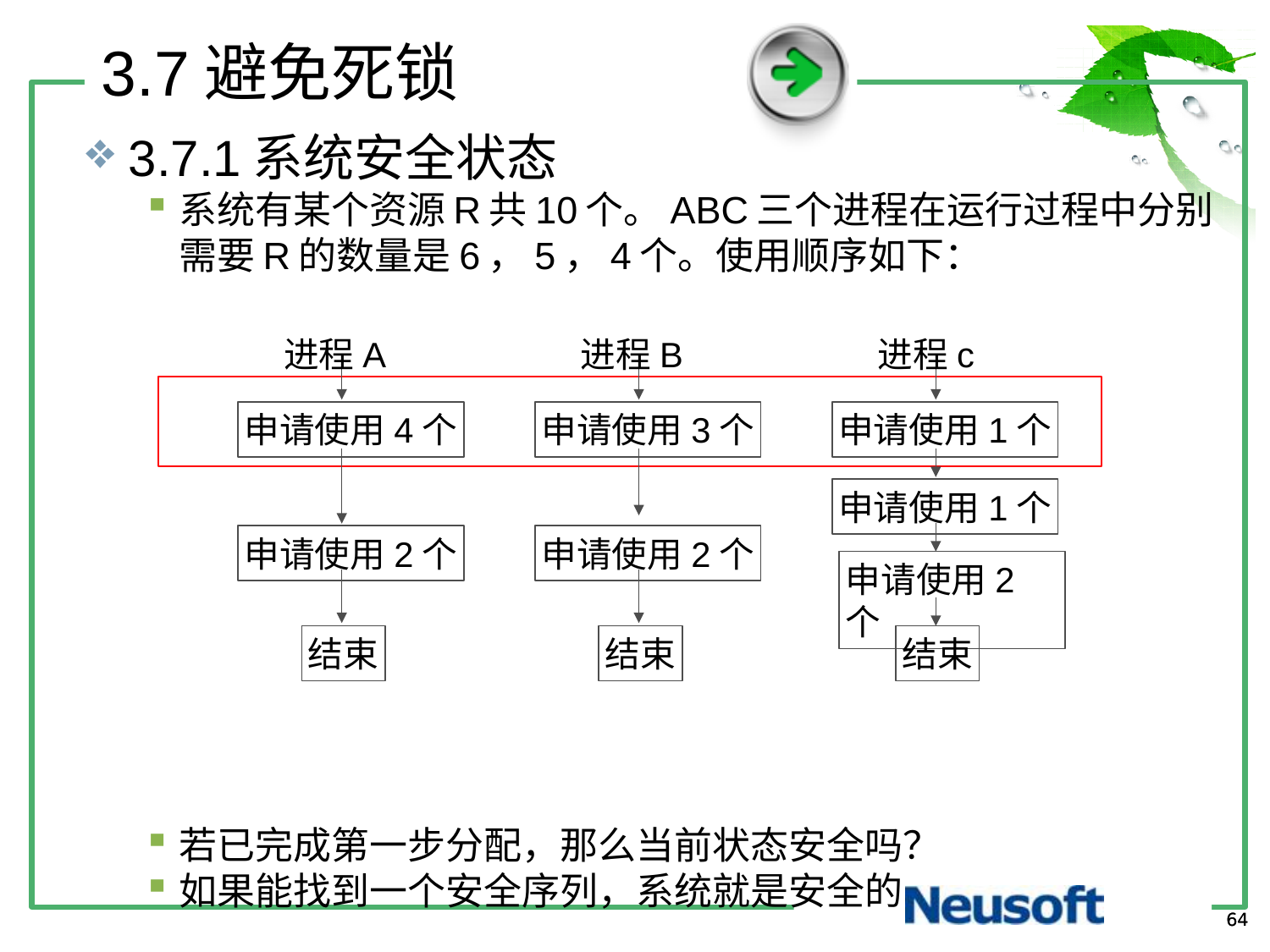

3.7避免死锁
3.7.1系统安全状态
系统有某个资源R共10个。ABC三个进程在运行过程中分别需要R的数量是6，5，4个。使用顺序如下：

若已完成第一步分配，那么当前状态安全吗？
如果能找到一个安全序列，系统就是安全的
进程A
进程B
进程c

申请使用4个
申请使用3个
申请使用1个

申请使用1个

申请使用2个
申请使用2个
申请使用2个

结束
结束
结束

64
64